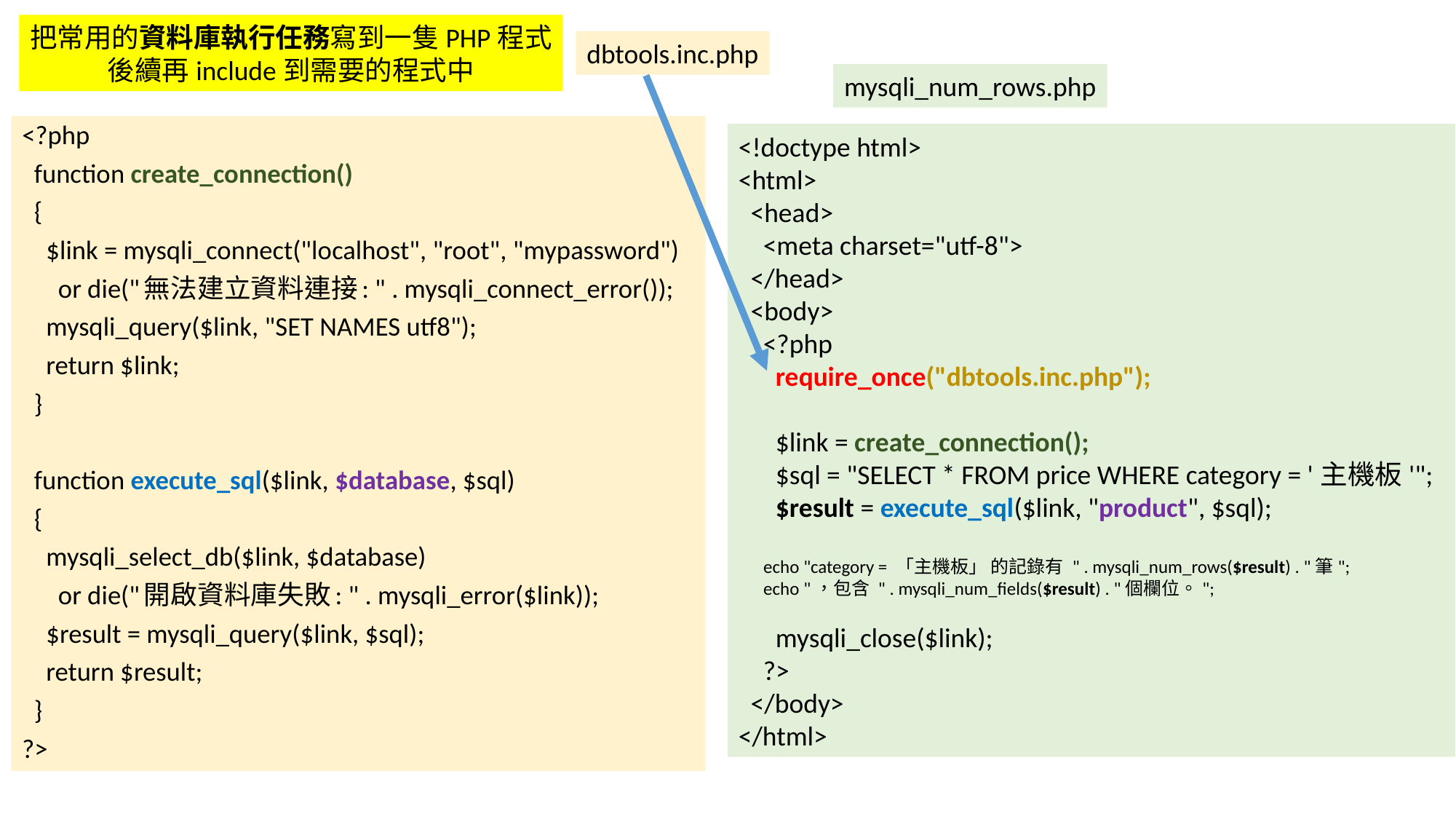

把常用的資料庫執行任務寫到一隻PHP程式
後續再include到需要的程式中
dbtools.inc.php
mysqli_num_rows.php
<?php
  function create_connection()
  {
    $link = mysqli_connect("localhost", "root", "mypassword")
      or die("無法建立資料連接: " . mysqli_connect_error());
    mysqli_query($link, "SET NAMES utf8");
    return $link;
  }

  function execute_sql($link, $database, $sql)
  {
    mysqli_select_db($link, $database)
      or die("開啟資料庫失敗: " . mysqli_error($link));
    $result = mysqli_query($link, $sql);
    return $result;
  }
?>
<!doctype html>
<html>
  <head>
    <meta charset="utf-8">
  </head>
  <body>
    <?php
      require_once("dbtools.inc.php");

      $link = create_connection();
      $sql = "SELECT * FROM price WHERE category = '主機板'";
      $result = execute_sql($link, "product", $sql);

      echo "category = 「主機板」 的記錄有 " . mysqli_num_rows($result) . "筆";
      echo "，包含 " . mysqli_num_fields($result) . "個欄位。";

      mysqli_close($link);
    ?>
  </body>
</html>